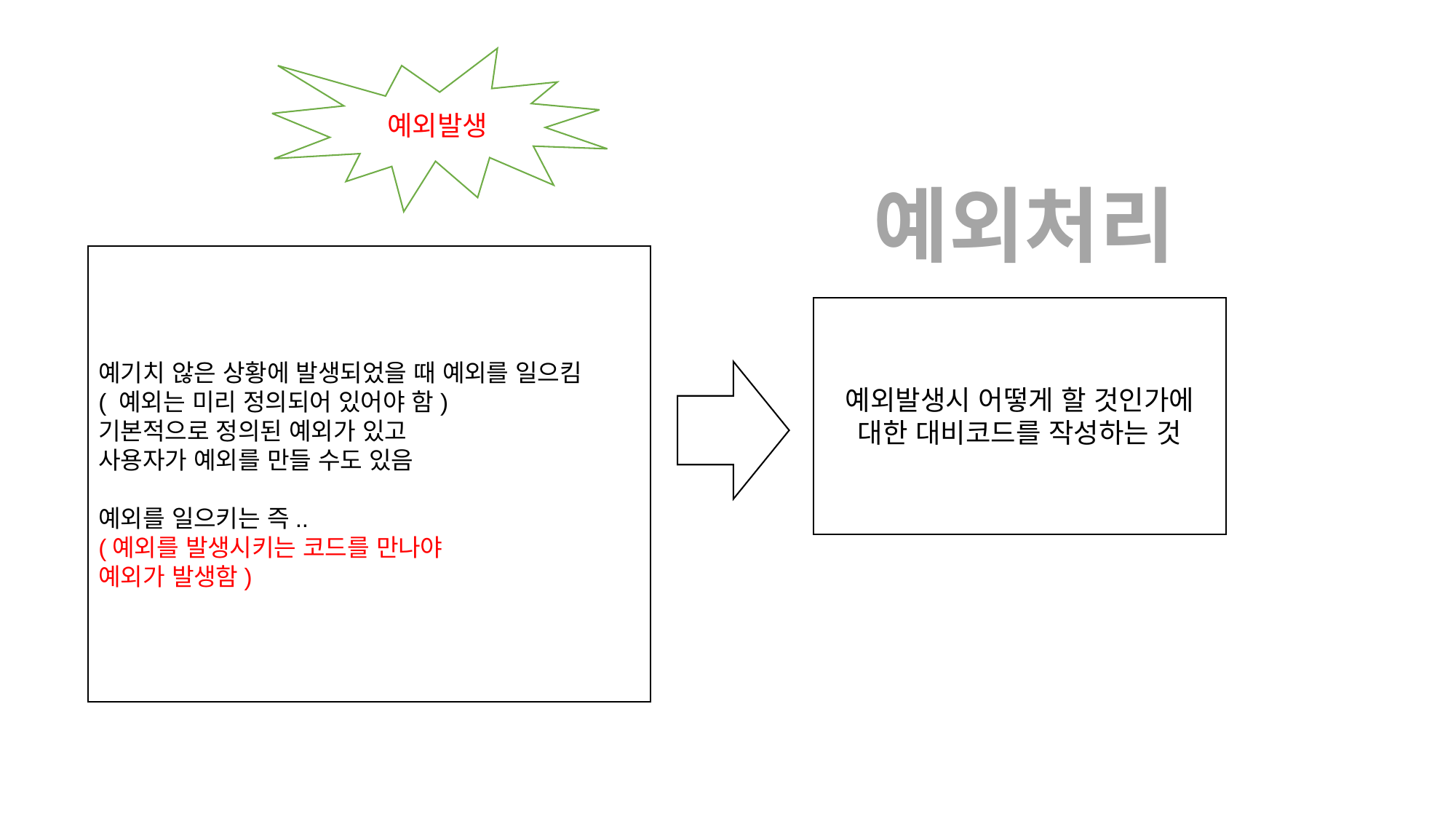

예외발생
예외처리
예기치 않은 상황에 발생되었을 때 예외를 일으킴
( 예외는 미리 정의되어 있어야 함)
기본적으로 정의된 예외가 있고
사용자가 예외를 만들 수도 있음

예외를 일으키는 즉..
(예외를 발생시키는 코드를 만나야
예외가 발생함)
예외발생시 어떻게 할 것인가에 대한 대비코드를 작성하는 것